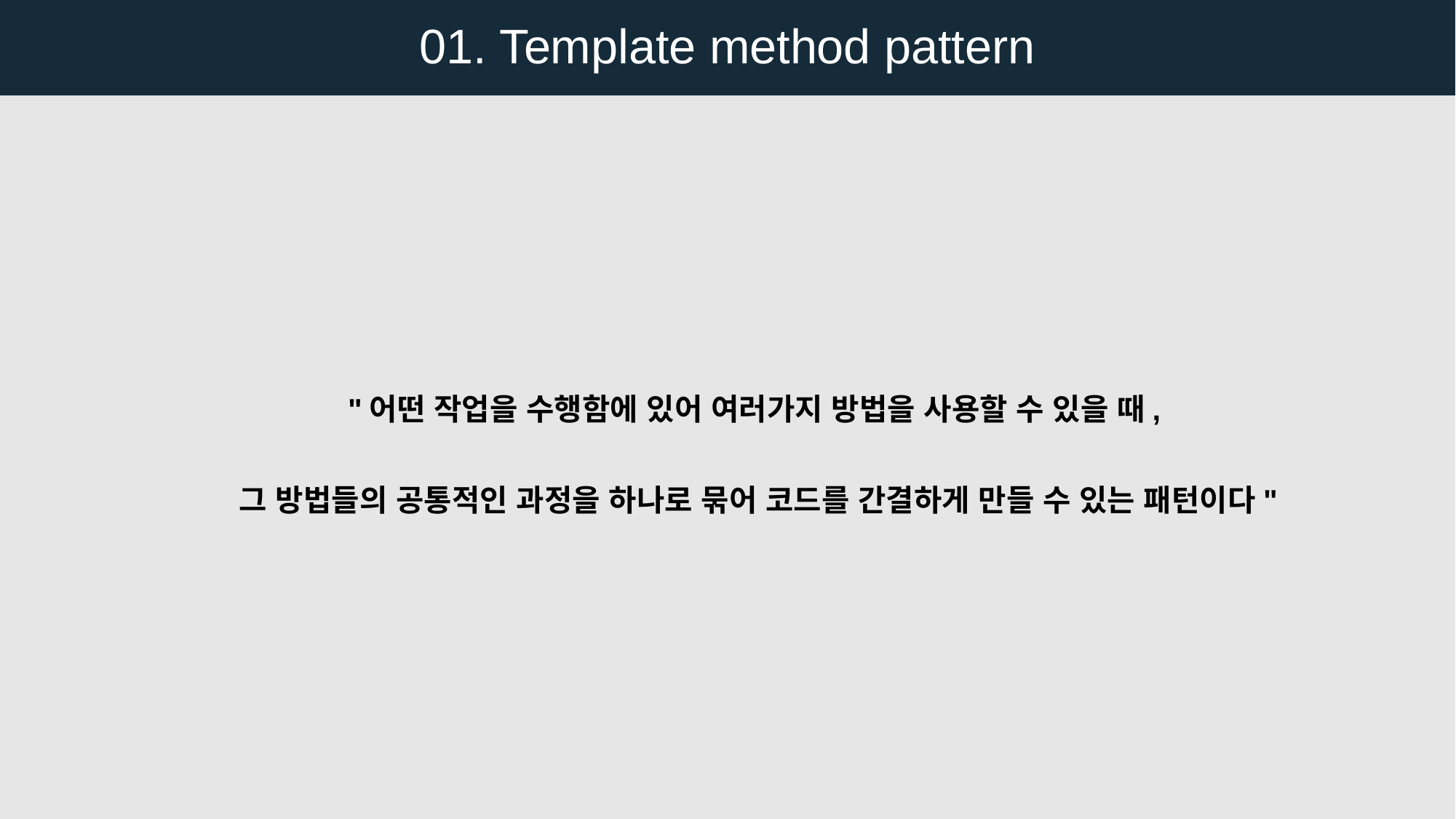

01. Template method pattern
"어떤 작업을 수행함에 있어 여러가지 방법을 사용할 수 있을 때,
그 방법들의 공통적인 과정을 하나로 묶어 코드를 간결하게 만들 수 있는 패턴이다"